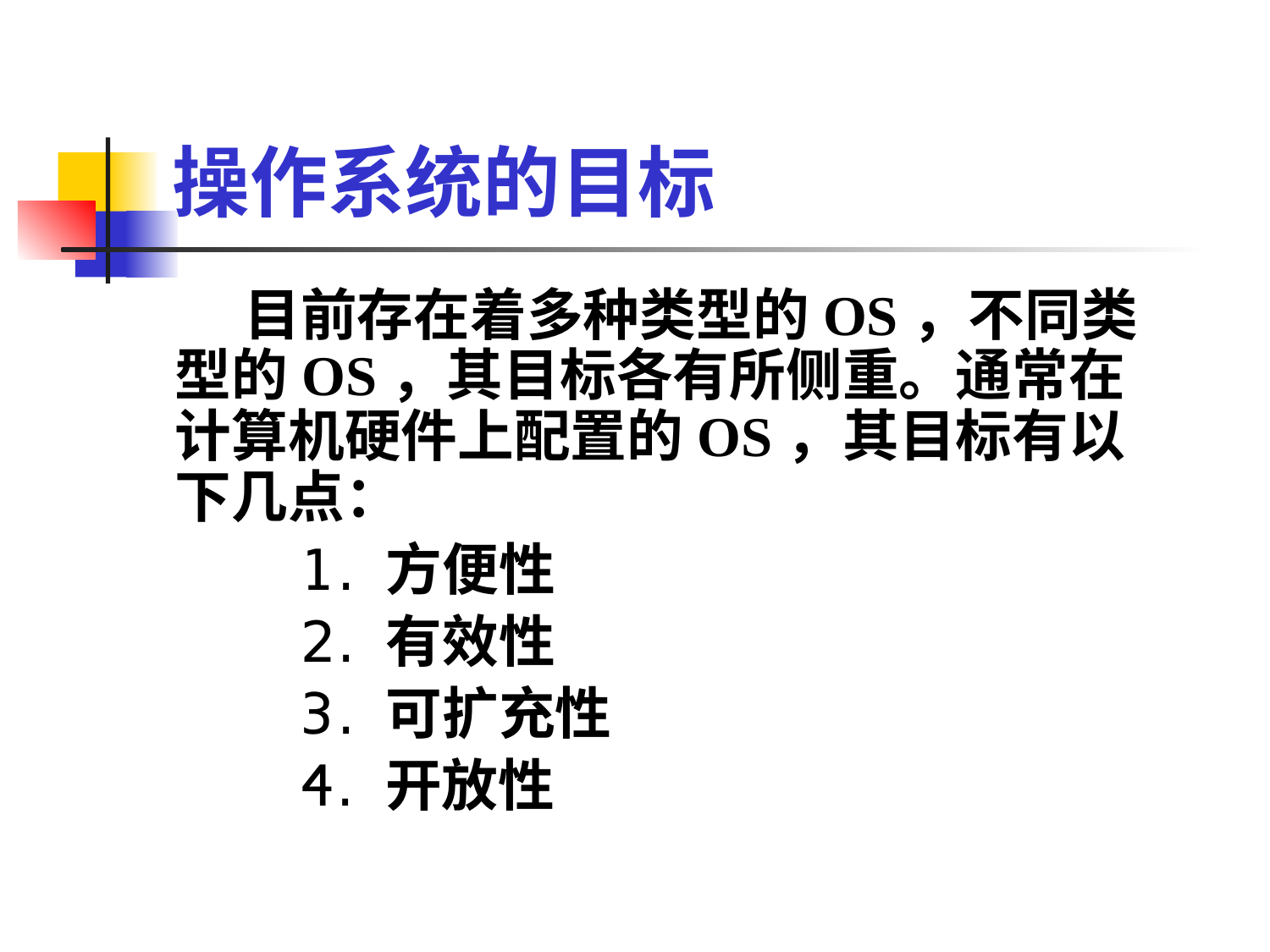

# 操作系统的目标
        目前存在着多种类型的OS，不同类型的OS，其目标各有所侧重。通常在计算机硬件上配置的OS，其目标有以下几点：
		1. 方便性
 		2. 有效性
		3. 可扩充性
		4. 开放性